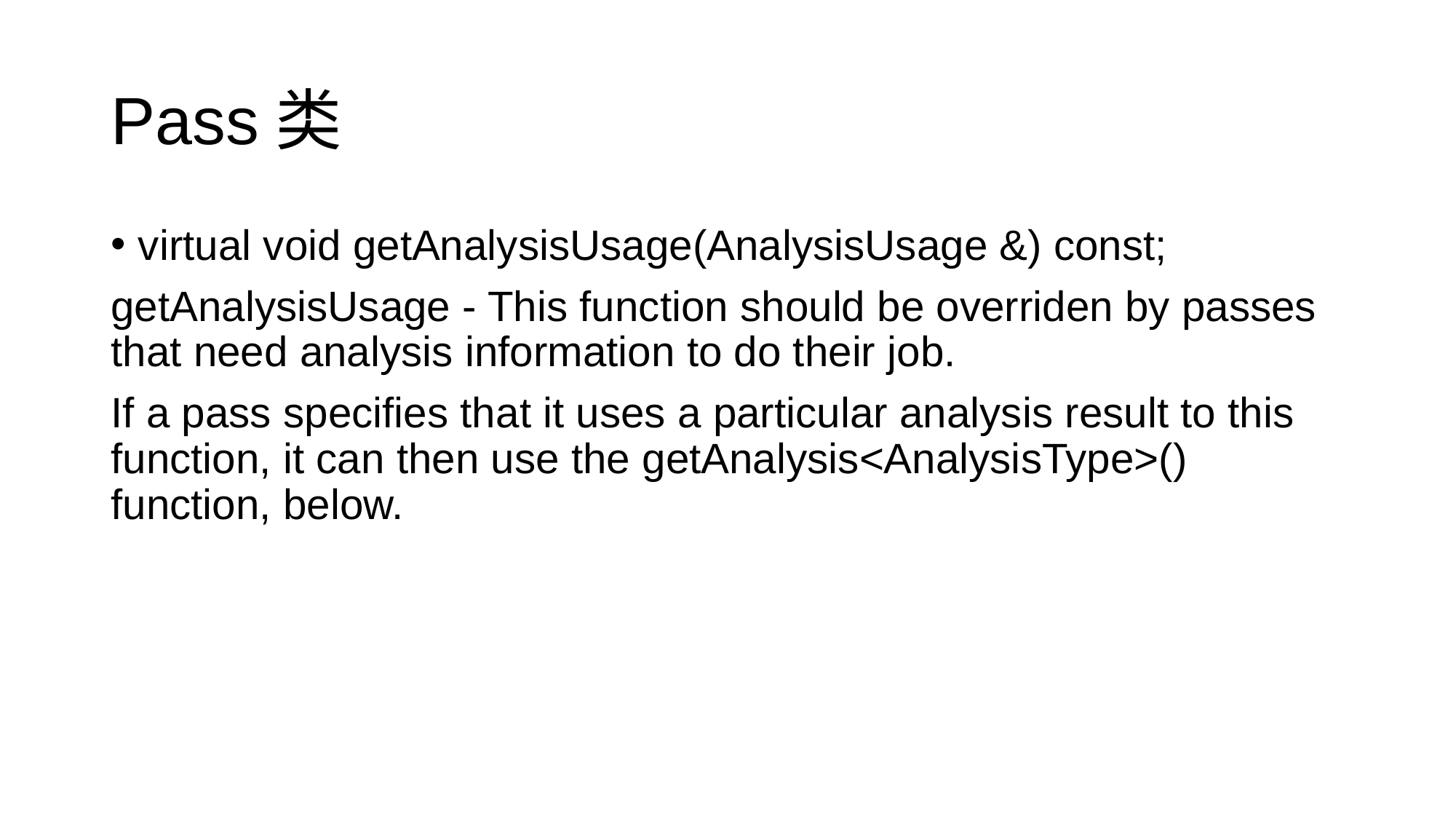

# Pass类
virtual void getAnalysisUsage(AnalysisUsage &) const;
getAnalysisUsage - This function should be overriden by passes that need analysis information to do their job.
If a pass specifies that it uses a particular analysis result to this function, it can then use the getAnalysis<AnalysisType>() function, below.